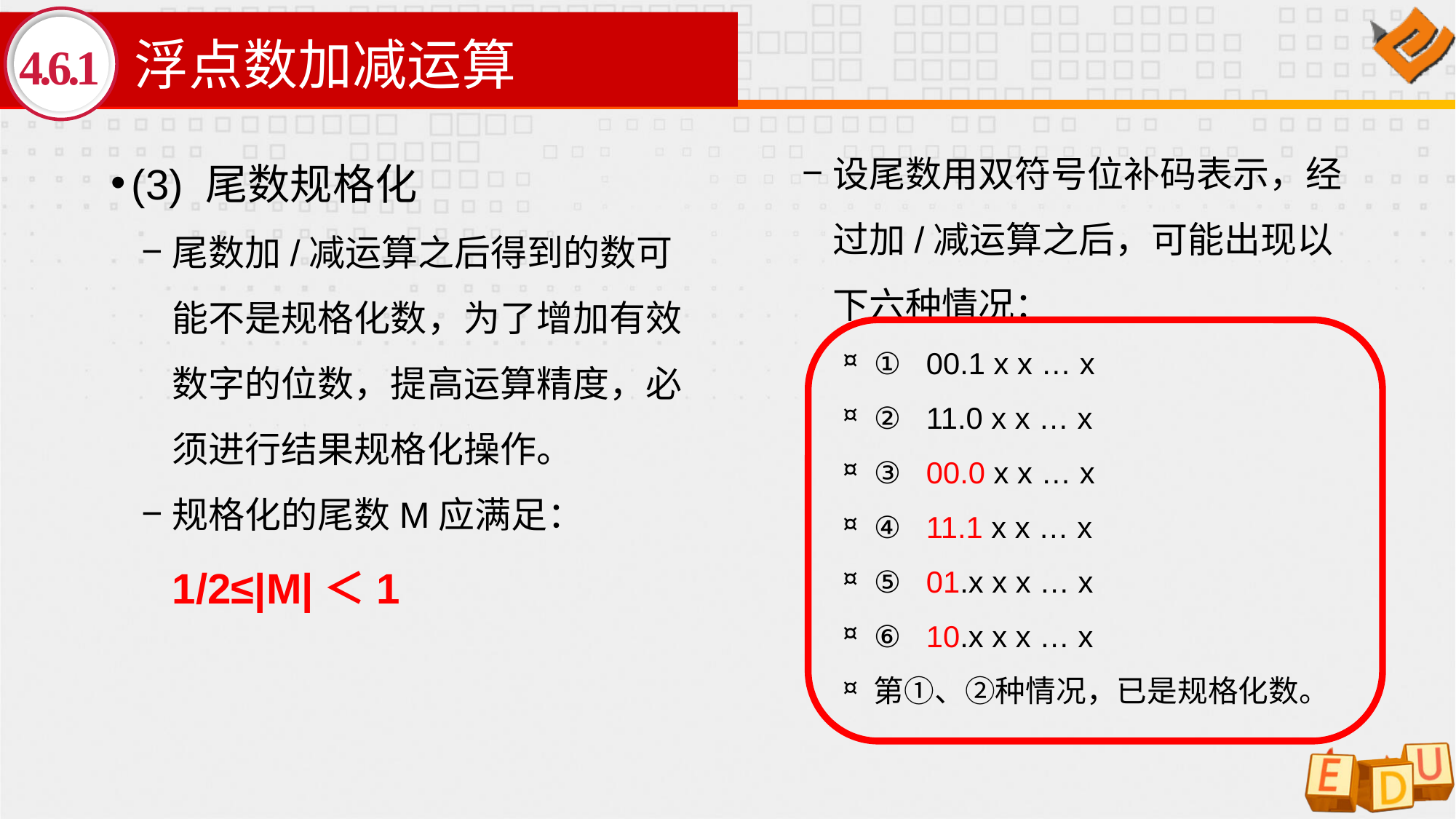

# 浮点数加减运算
4.6.1
设尾数用双符号位补码表示，经过加/减运算之后，可能出现以下六种情况：
①   00.1 x x … x
②   11.0 x x … x
③   00.0 x x … x
④   11.1 x x … x
⑤   01.x x x … x
⑥   10.x x x … x
第①、②种情况，已是规格化数。
(3) 尾数规格化
尾数加/减运算之后得到的数可能不是规格化数，为了增加有效数字的位数，提高运算精度，必须进行结果规格化操作。
规格化的尾数M应满足：        1/2≤|M|＜1